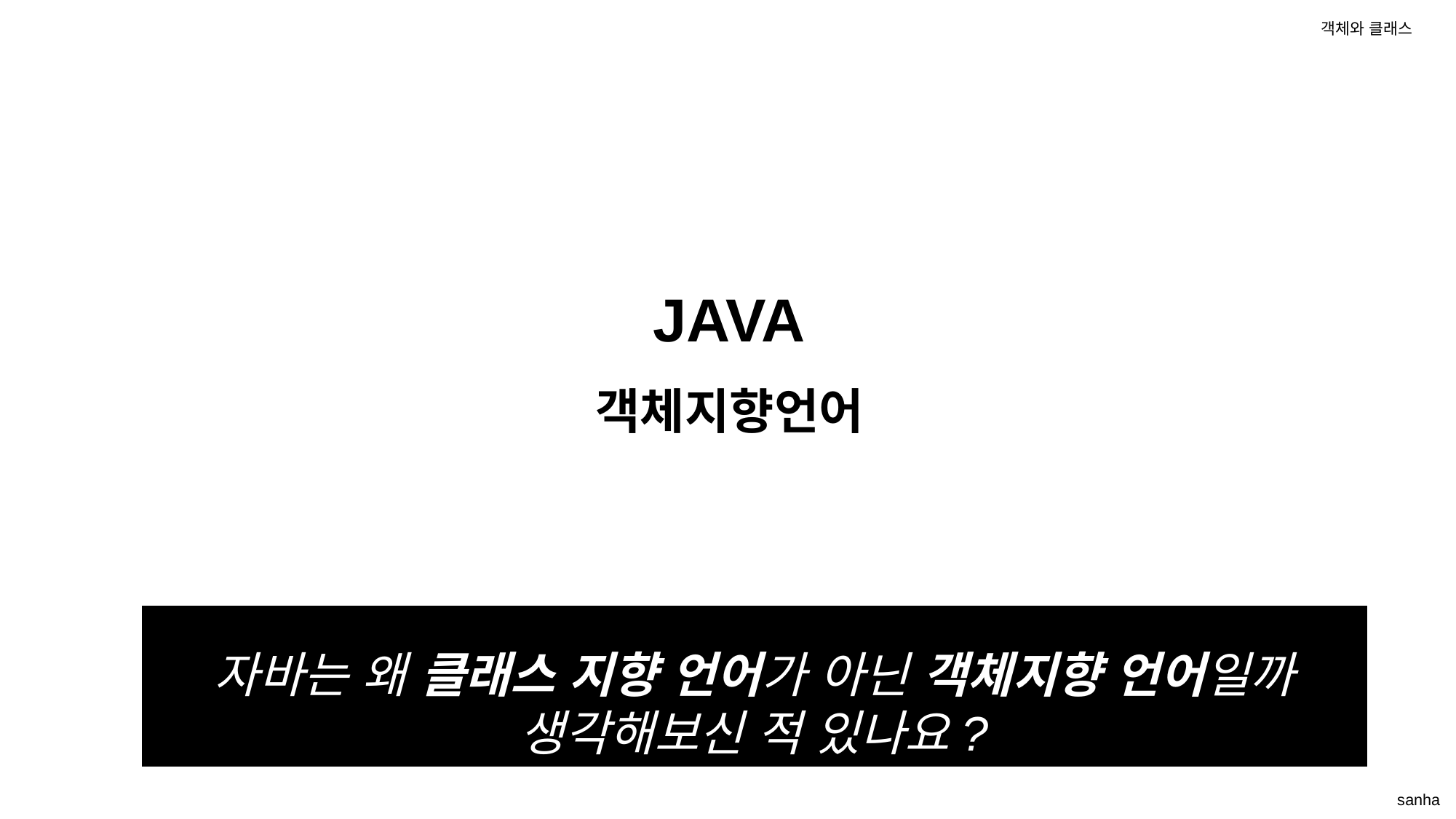

# 객체와 클래스
 JAVA
객체지향언어

자바는 왜 클래스 지향 언어가 아닌 객체지향 언어일까 생각해보신 적 있나요?
sanha